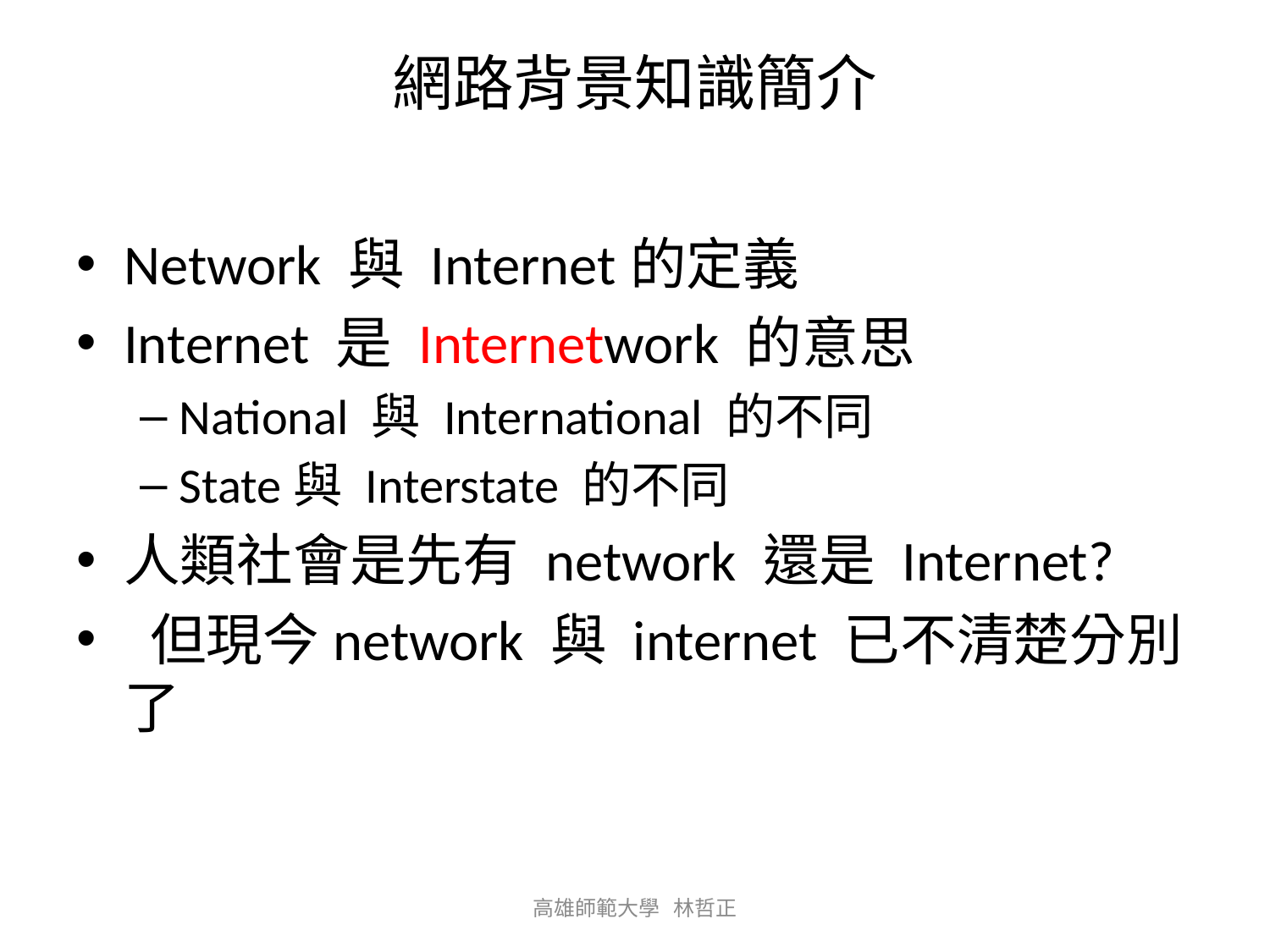

# 網路背景知識簡介
Network 與 Internet的定義
Internet 是 Internetwork 的意思
National 與 International 的不同
State與 Interstate 的不同
人類社會是先有 network 還是 Internet?
 但現今network 與 internet 已不清楚分別了

高雄師範大學  林哲正